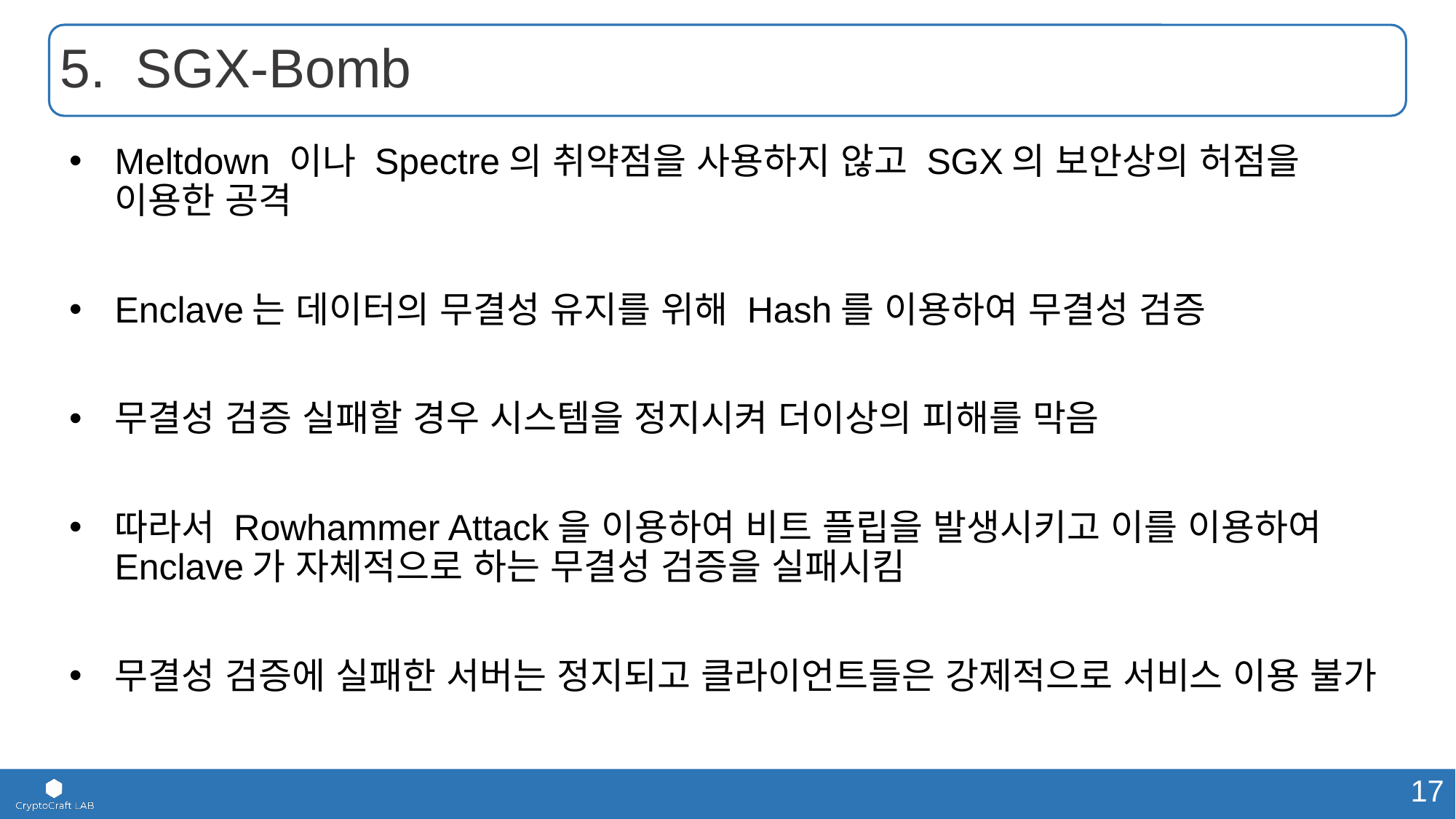

# 5.  SGX-Bomb
Meltdown 이나 Spectre의 취약점을 사용하지 않고 SGX의 보안상의 허점을 이용한 공격

Enclave는 데이터의 무결성 유지를 위해 Hash를 이용하여 무결성 검증

무결성 검증 실패할 경우 시스템을 정지시켜 더이상의 피해를 막음

따라서 Rowhammer Attack을 이용하여 비트 플립을 발생시키고 이를 이용하여 Enclave가 자체적으로 하는 무결성 검증을 실패시킴

무결성 검증에 실패한 서버는 정지되고 클라이언트들은 강제적으로 서비스 이용 불가